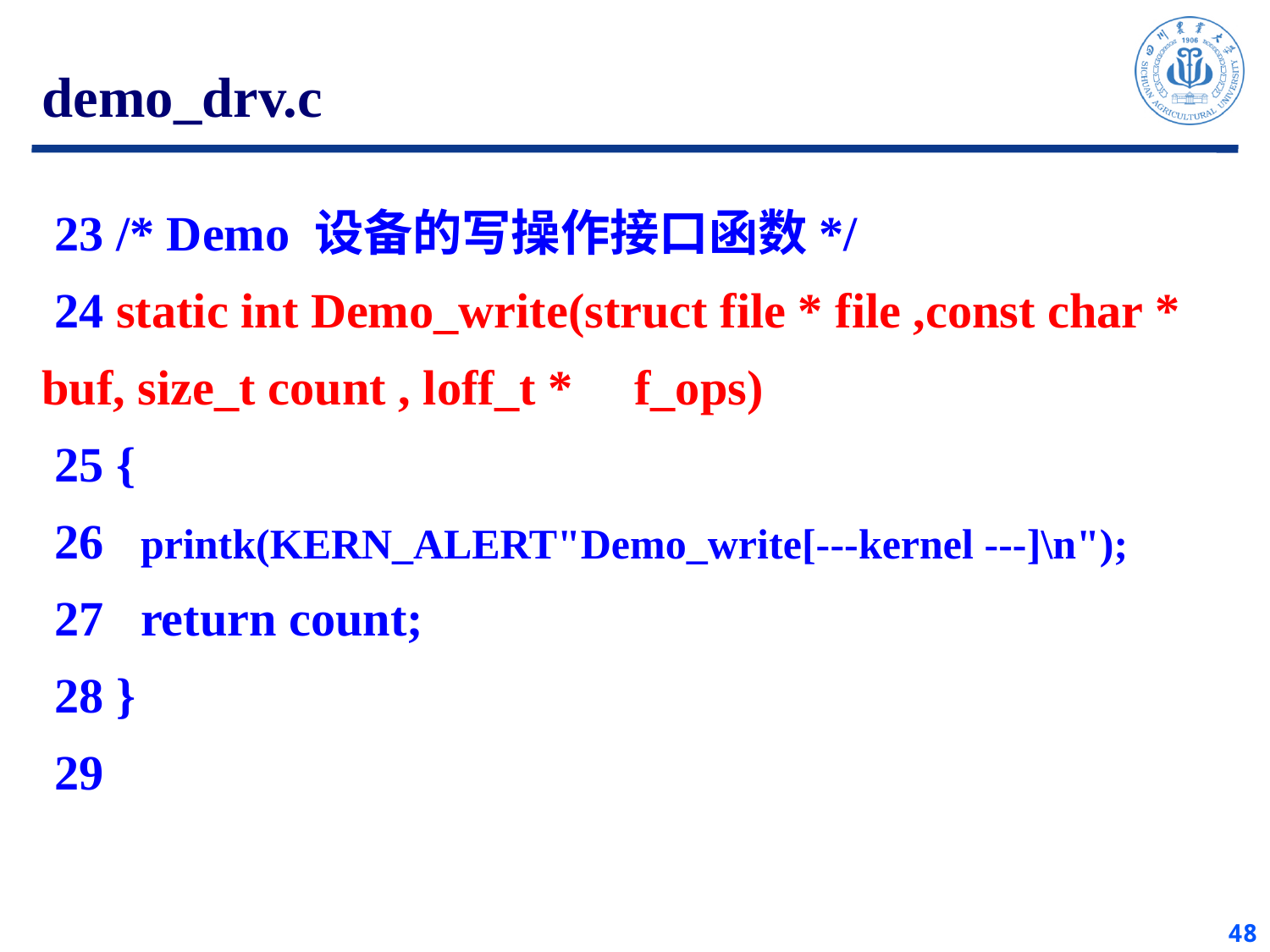

demo_drv.c
 23 /* Demo 设备的写操作接口函数*/
 24 static int Demo_write(struct file * file ,const char * buf, size_t count , loff_t *     f_ops)
 25 {
 26   printk(KERN_ALERT"Demo_write[---kernel ---]\n");
 27   return count;
 28 }
 29